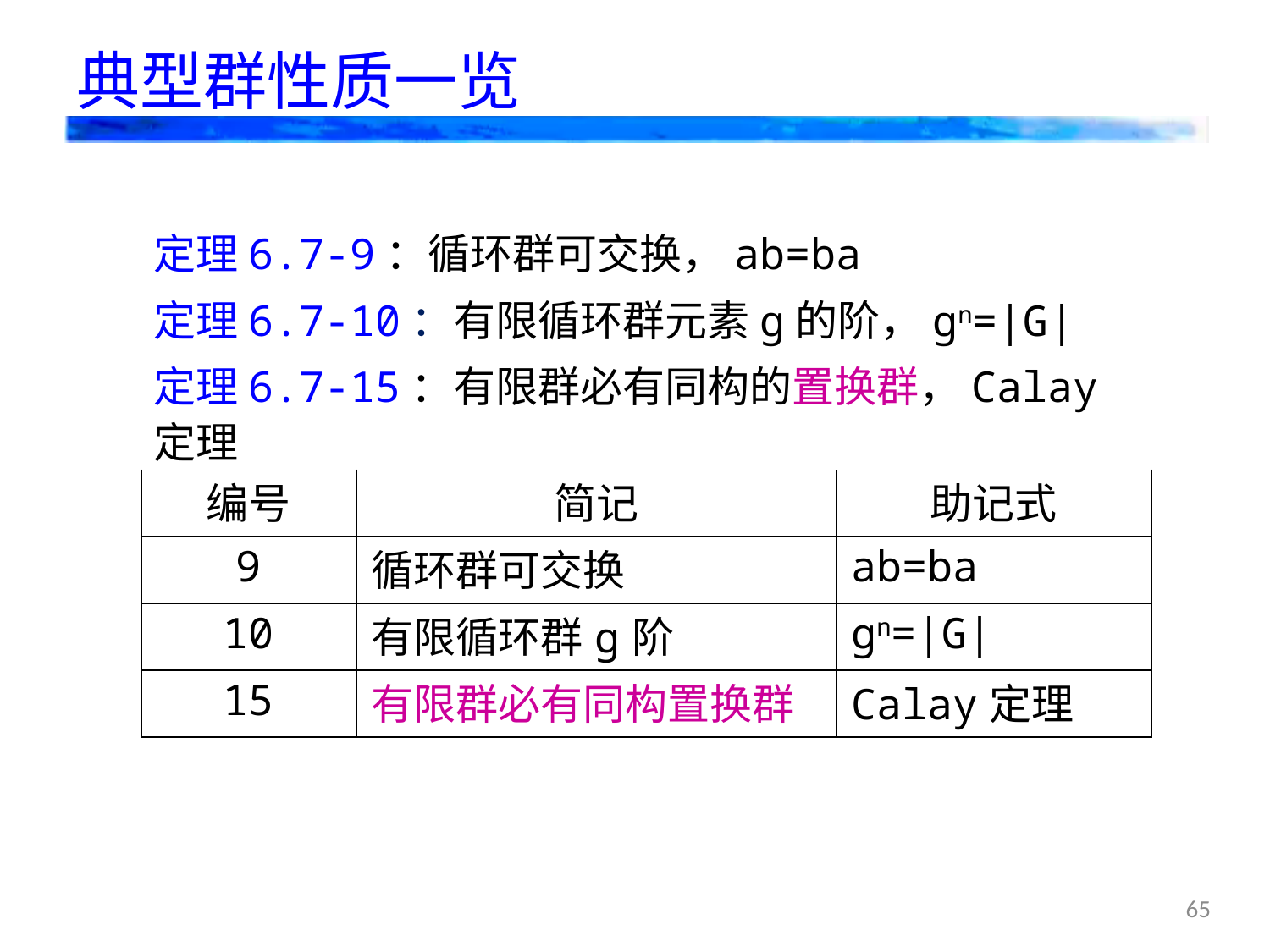

# 典型群性质一览
定理6.7-9：循环群可交换，ab=ba
定理6.7-10：有限循环群元素g的阶，gn=|G|
定理6.7-15：有限群必有同构的置换群，Calay定理
| 编号 | 简记 | 助记式 |
| --- | --- | --- |
| 9 | 循环群可交换 | ab=ba |
| 10 | 有限循环群g阶 | gn=|G| |
| 15 | 有限群必有同构置换群 | Calay定理 |
65